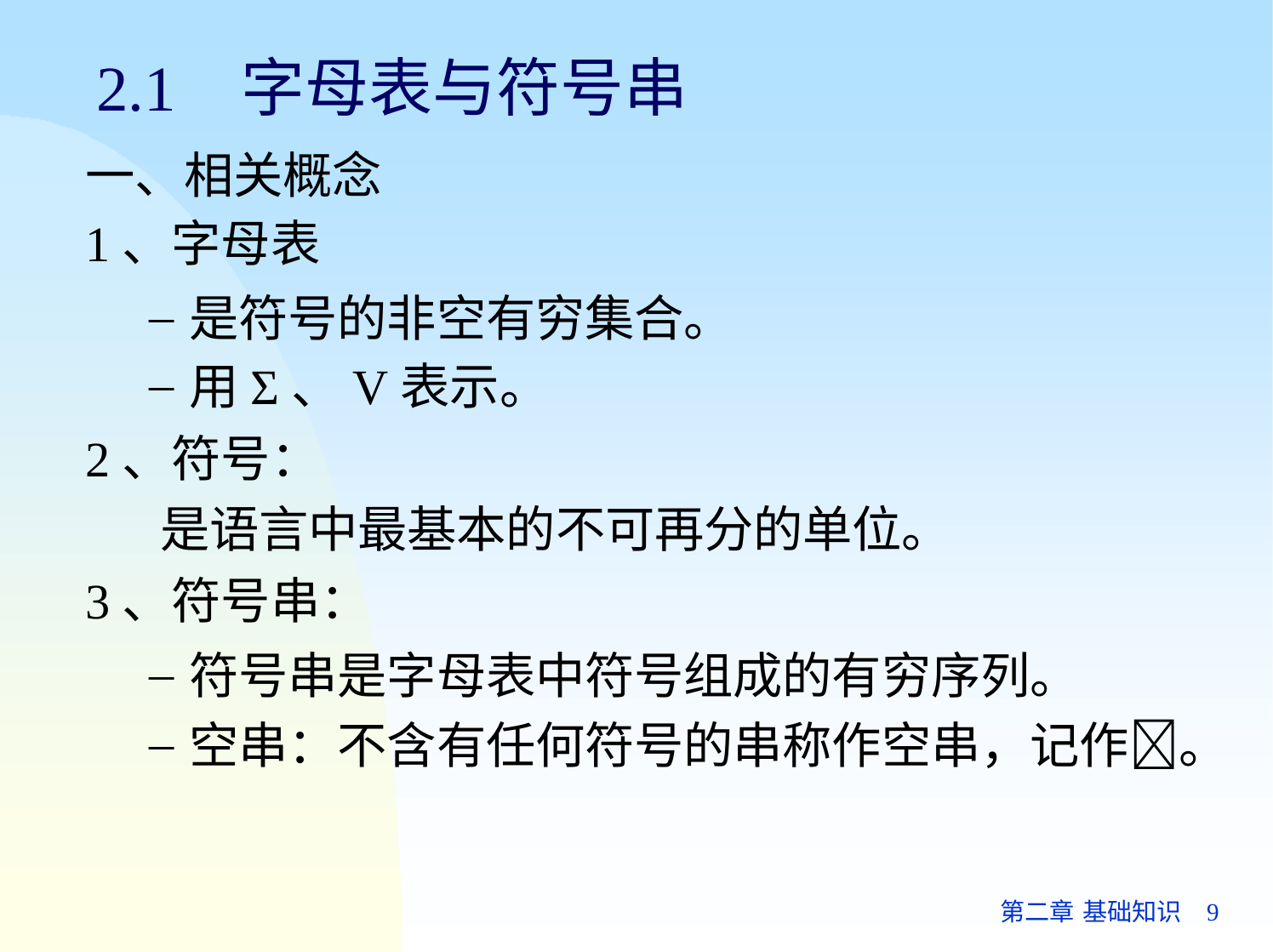

# 2.1	字母表与符号串
一、相关概念
1、字母表
是符号的非空有穷集合。
用Σ、V表示。
2、符号：
是语言中最基本的不可再分的单位。
3、符号串：
符号串是字母表中符号组成的有穷序列。
空串：不含有任何符号的串称作空串，记作ε。
第二章 基础知识	9